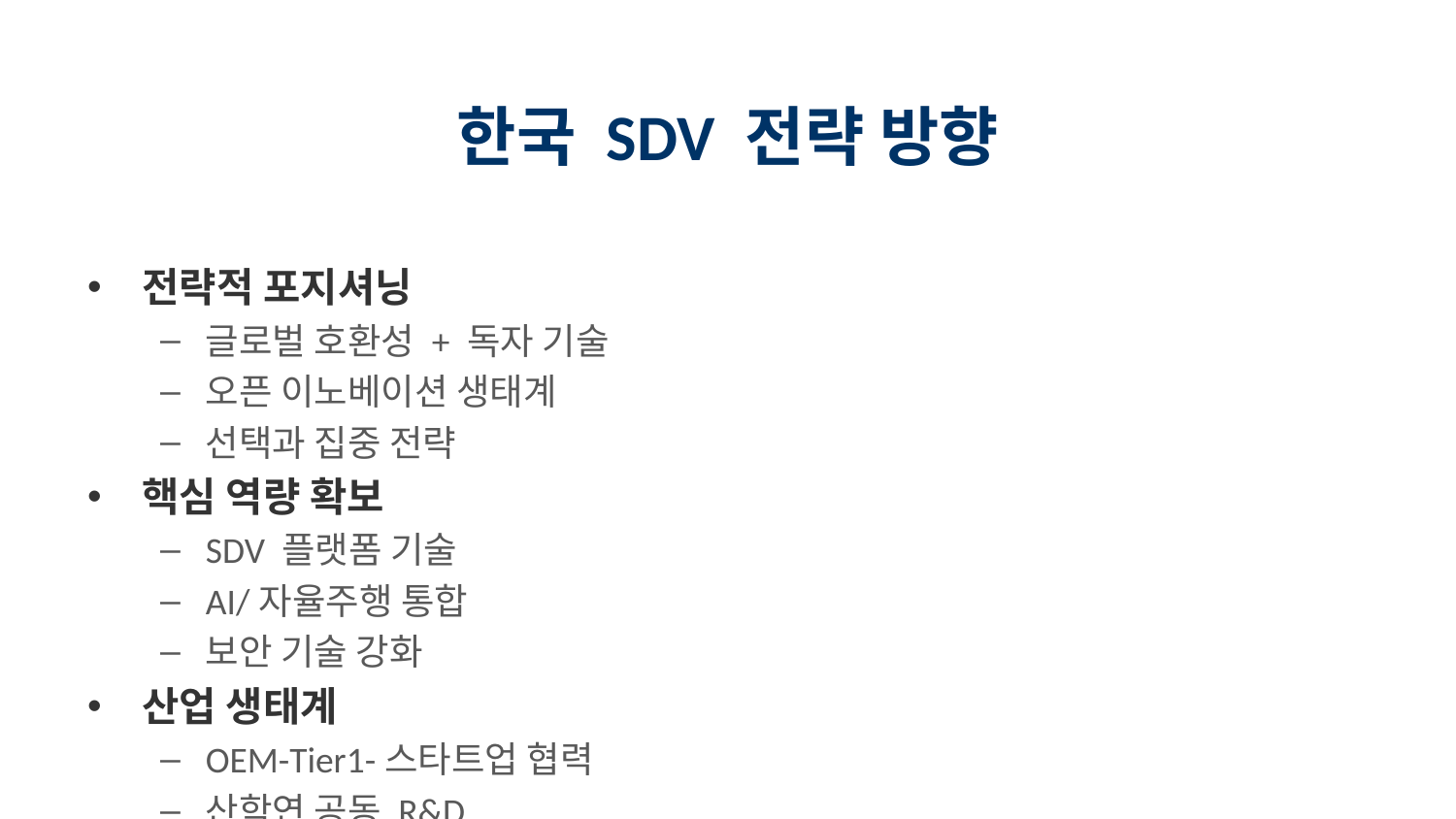

# 한국 SDV 전략 방향
전략적 포지셔닝
글로벌 호환성 + 독자 기술
오픈 이노베이션 생태계
선택과 집중 전략
핵심 역량 확보
SDV 플랫폼 기술
AI/자율주행 통합
보안 기술 강화
산업 생태계
OEM-Tier1-스타트업 협력
산학연 공동 R&D
글로벌 파트너십